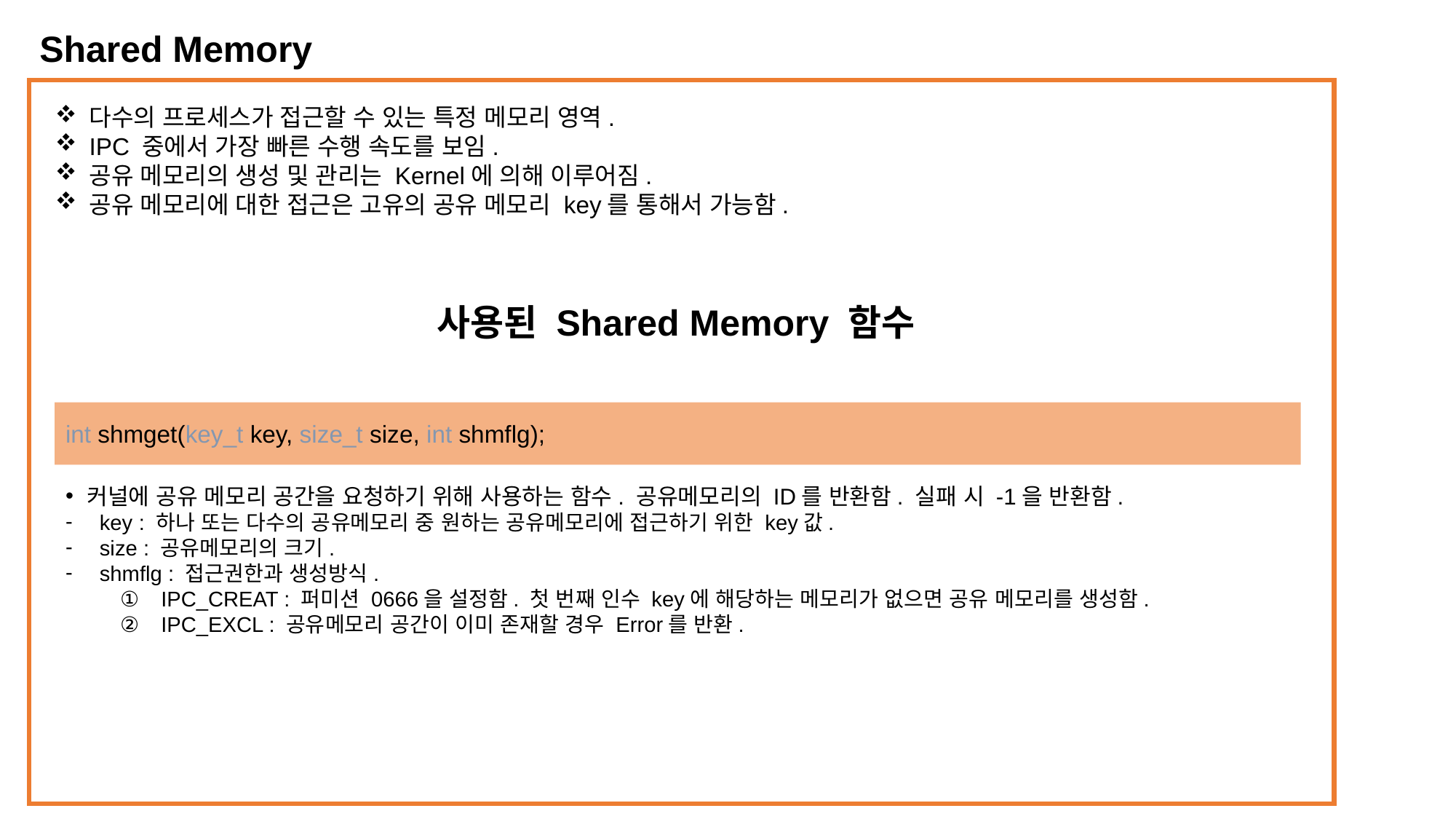

Shared Memory

다수의 프로세스가 접근할 수 있는 특정 메모리 영역.
IPC 중에서 가장 빠른 수행 속도를 보임.
공유 메모리의 생성 및 관리는 Kernel에 의해 이루어짐.
공유 메모리에 대한 접근은 고유의 공유 메모리 key를 통해서 가능함.
사용된 Shared Memory 함수
int shmget(key_t key, size_t size, int shmflg);
커널에 공유 메모리 공간을 요청하기 위해 사용하는 함수. 공유메모리의 ID를 반환함. 실패 시 -1을 반환함.
key : 하나 또는 다수의 공유메모리 중 원하는 공유메모리에 접근하기 위한 key값.
size : 공유메모리의 크기.
shmflg : 접근권한과 생성방식.
IPC_CREAT : 퍼미션 0666을 설정함. 첫 번째 인수 key에 해당하는 메모리가 없으면 공유 메모리를 생성함.
IPC_EXCL : 공유메모리 공간이 이미 존재할 경우 Error를 반환.